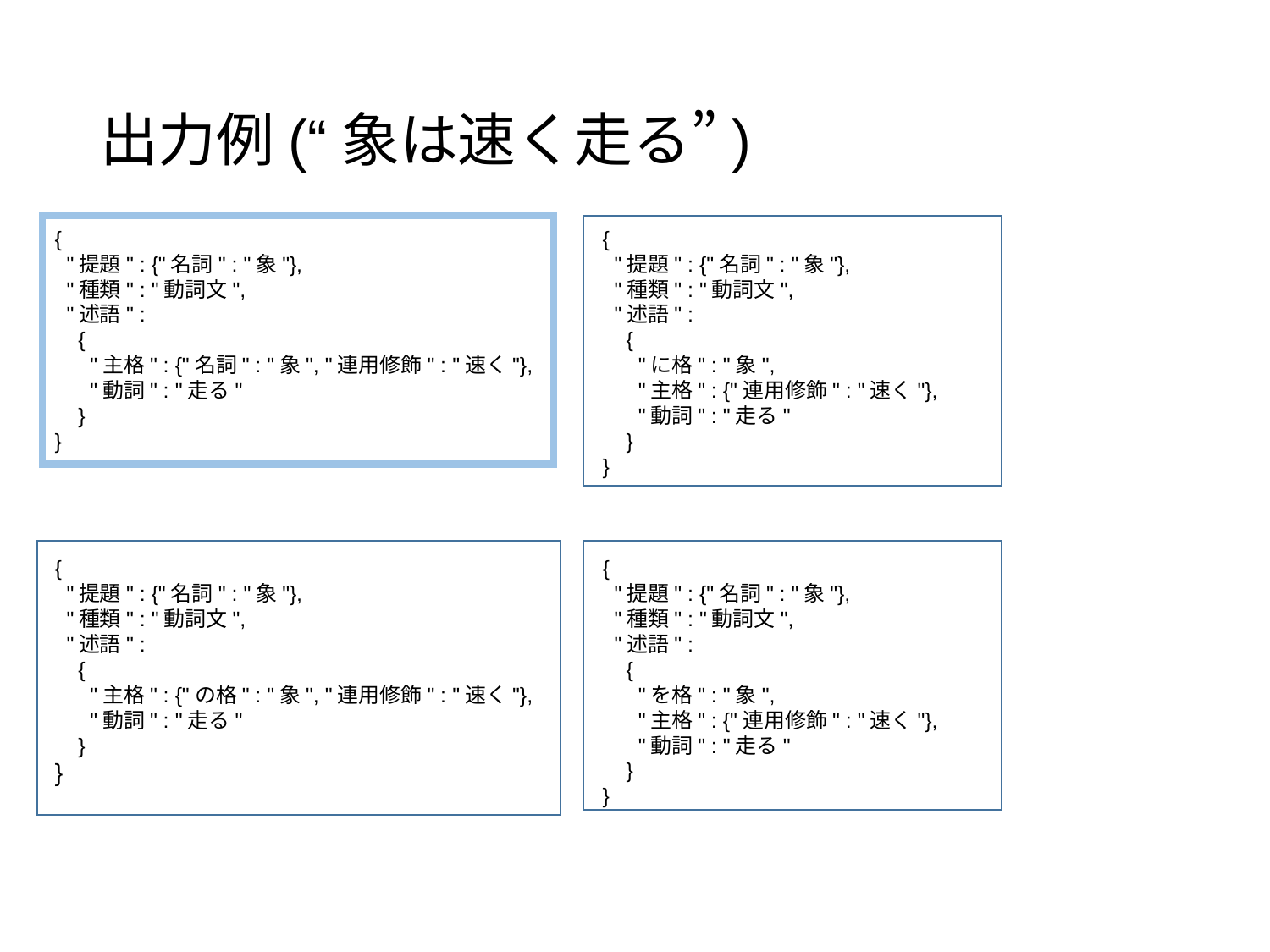

# 出力例(“象は速く走る”)

{
  "提題" : {"名詞" : "象"},
  "種類" : "動詞文",
  "述語" :
    {
      "主格" : {"名詞" : "象", "連用修飾" : "速く"},
      "動詞" : "走る"
    }
}

{
  "提題" : {"名詞" : "象"},
  "種類" : "動詞文",
  "述語" :
    {
      "主格" : {"の格" : "象", "連用修飾" : "速く"},
      "動詞" : "走る"
    }
}
{
  "提題" : {"名詞" : "象"},
  "種類" : "動詞文",
  "述語" :
    {
      "に格" : "象",
      "主格" : {"連用修飾" : "速く"},
      "動詞" : "走る"
    }
}

{
  "提題" : {"名詞" : "象"},
  "種類" : "動詞文",
  "述語" :
    {
      "を格" : "象",
      "主格" : {"連用修飾" : "速く"},
      "動詞" : "走る"
    }
}